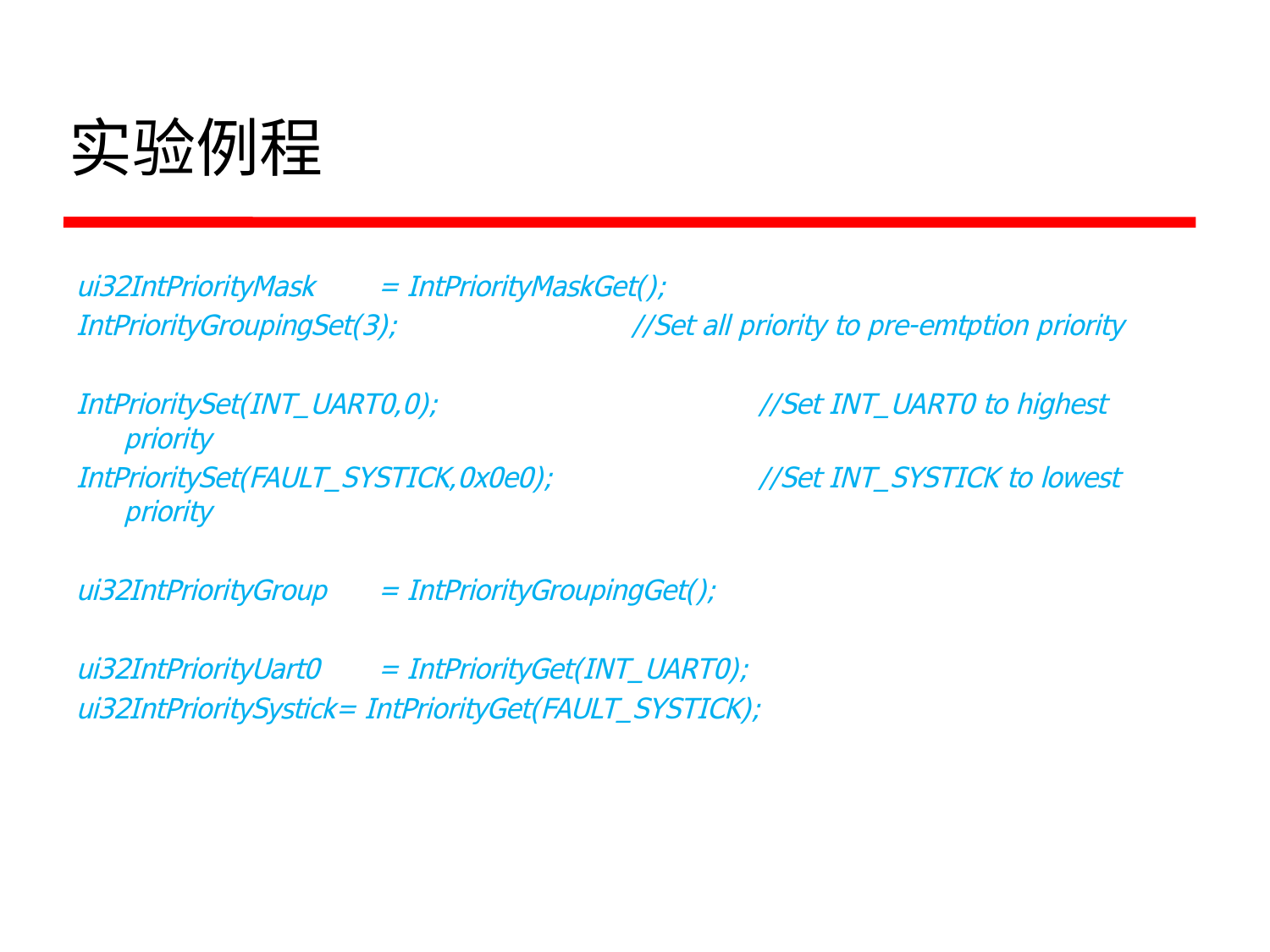

# 实验例程
ui32IntPriorityMask	= IntPriorityMaskGet();
IntPriorityGroupingSet(3);		//Set all priority to pre-emtption priority

IntPrioritySet(INT_UART0,0);			//Set INT_UART0 to highest priority
IntPrioritySet(FAULT_SYSTICK,0x0e0);		//Set INT_SYSTICK to lowest priority

ui32IntPriorityGroup	= IntPriorityGroupingGet();

ui32IntPriorityUart0	= IntPriorityGet(INT_UART0);
ui32IntPrioritySystick= IntPriorityGet(FAULT_SYSTICK);